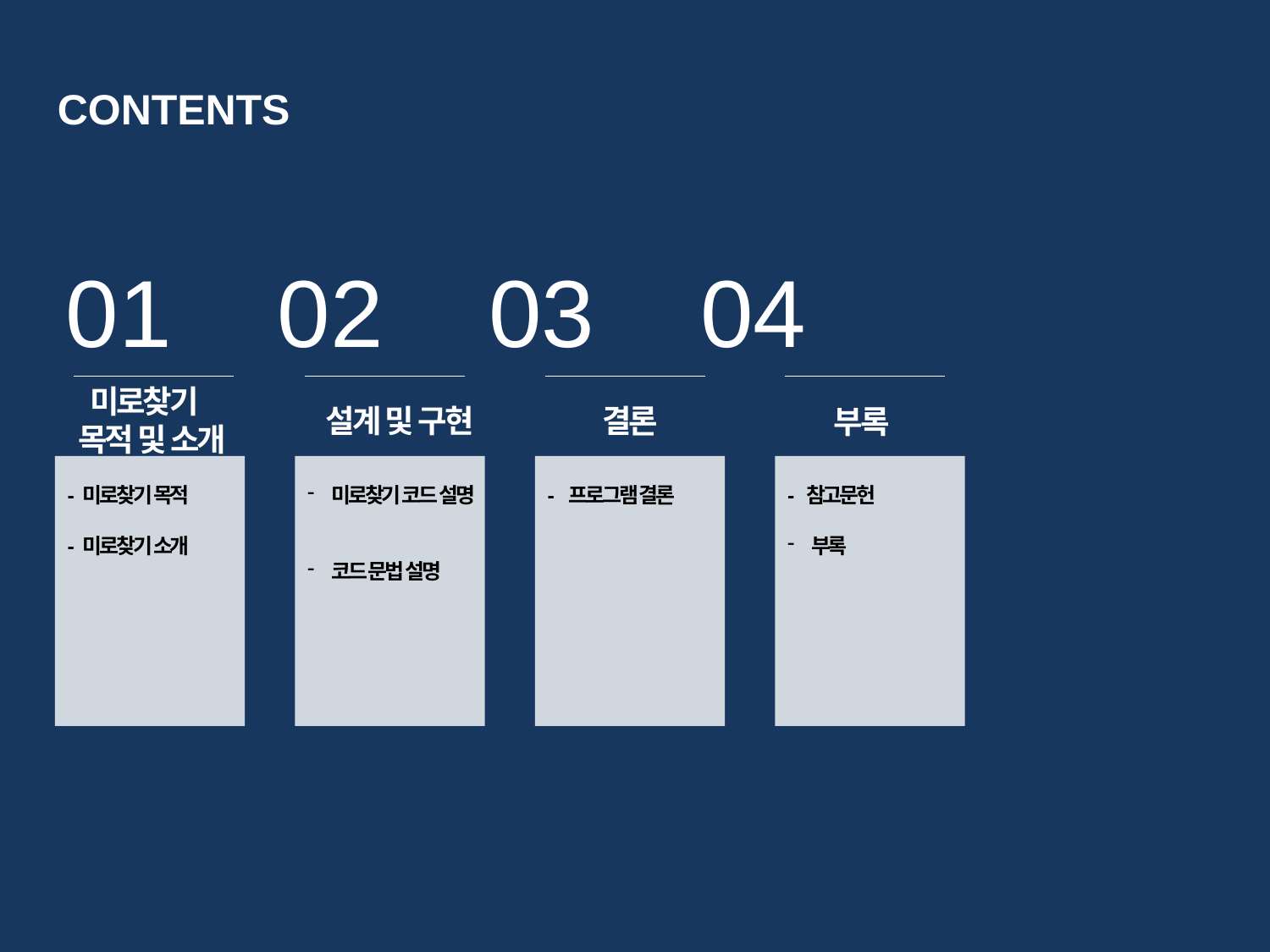

CONTENTS
01    02    03    04
미로찾기
 목적 및 소개
설계 및 구현
결론
부록

- 미로찾기 목적

- 미로찾기 소개

미로찾기 코드 설명

코드 문법 설명

-  프로그램 결론

-  참고문헌

부록